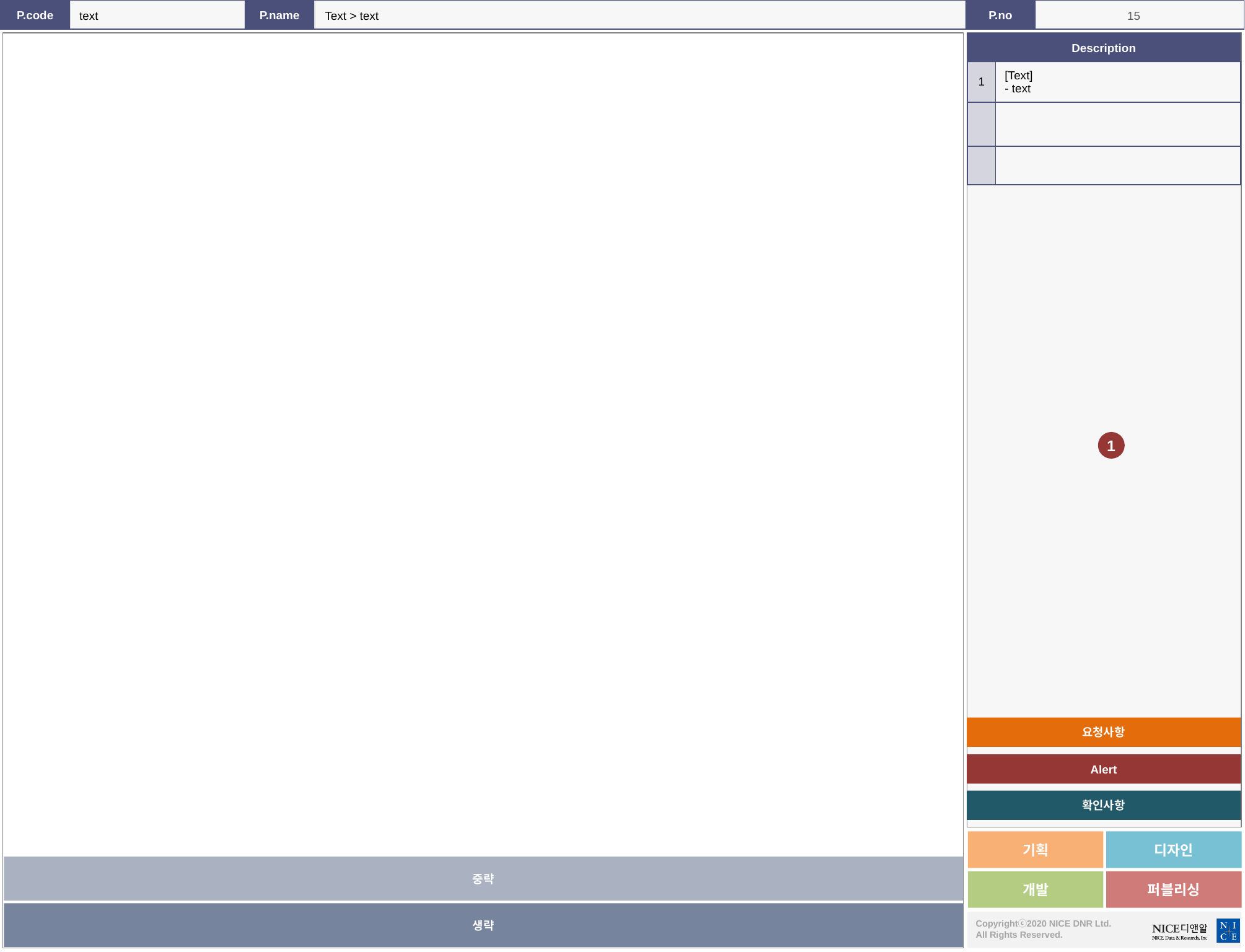

text
Text > text
| 1 | [Text] - text |
| --- | --- |
|  |  |
|  |  |
1
요청사항
Alert
확인사항
기획
디자인
중략
개발
퍼블리싱
생략